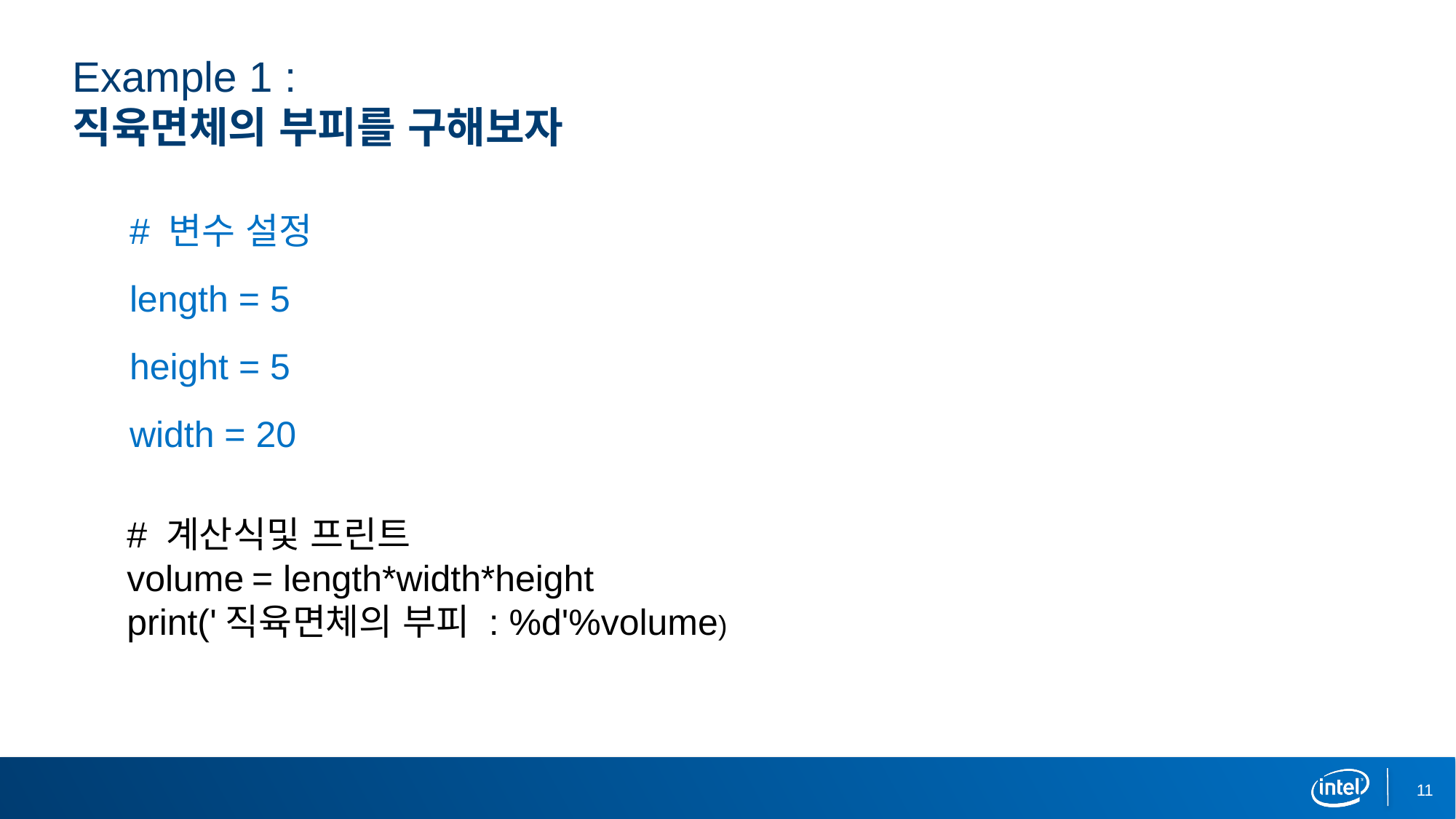

# Example 1 : 직육면체의 부피를 구해보자
# 변수 설정
length = 5
height = 5
width = 20

# 계산식및 프린트
volume = length*width*height
print('직육면체의 부피 : %d'%volume)
11